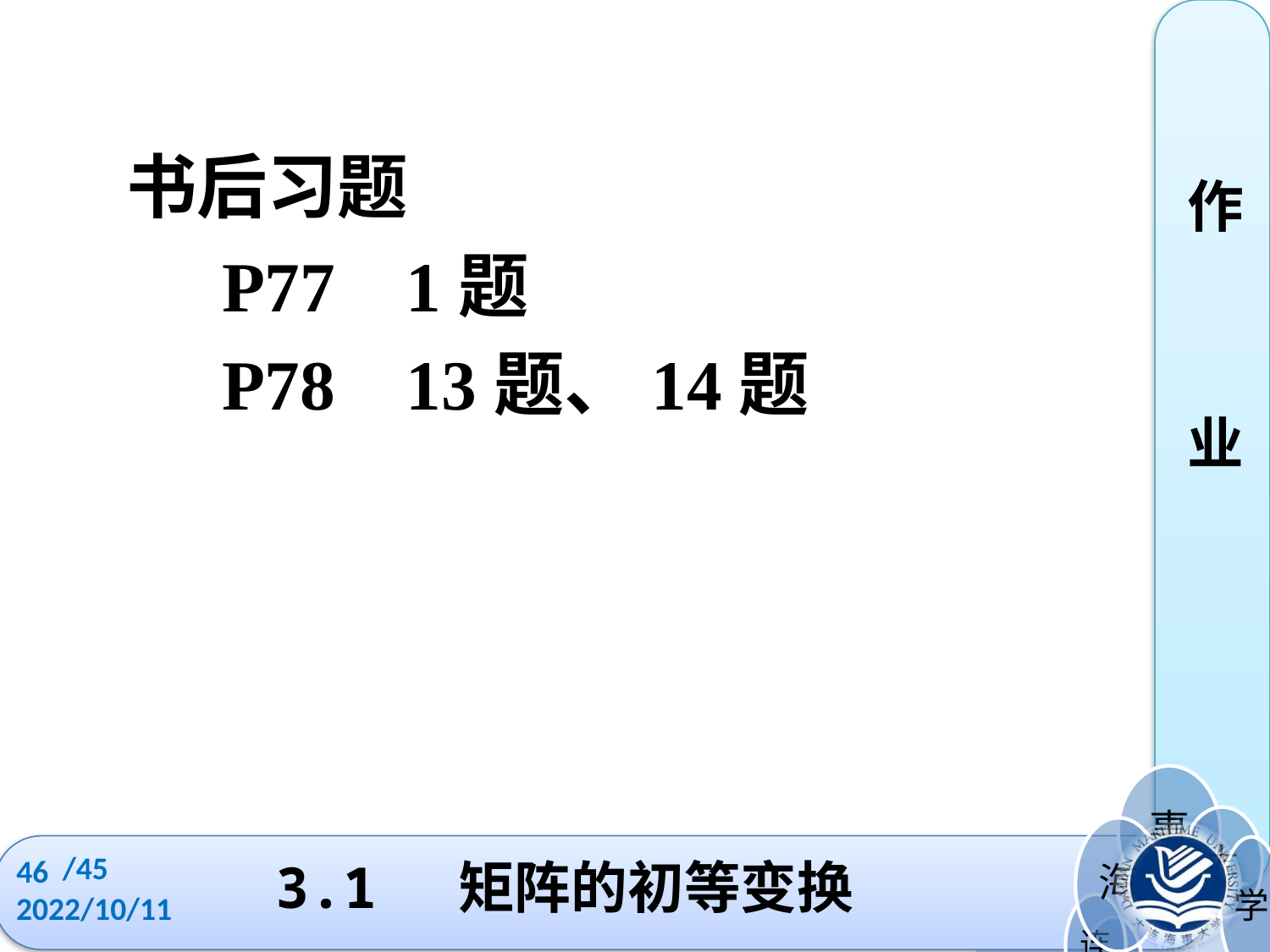

作

业
     书后习题
           P77    1题
           P78    13题、14题

/45
46
# 3.1  矩阵的初等变换
2022/10/11